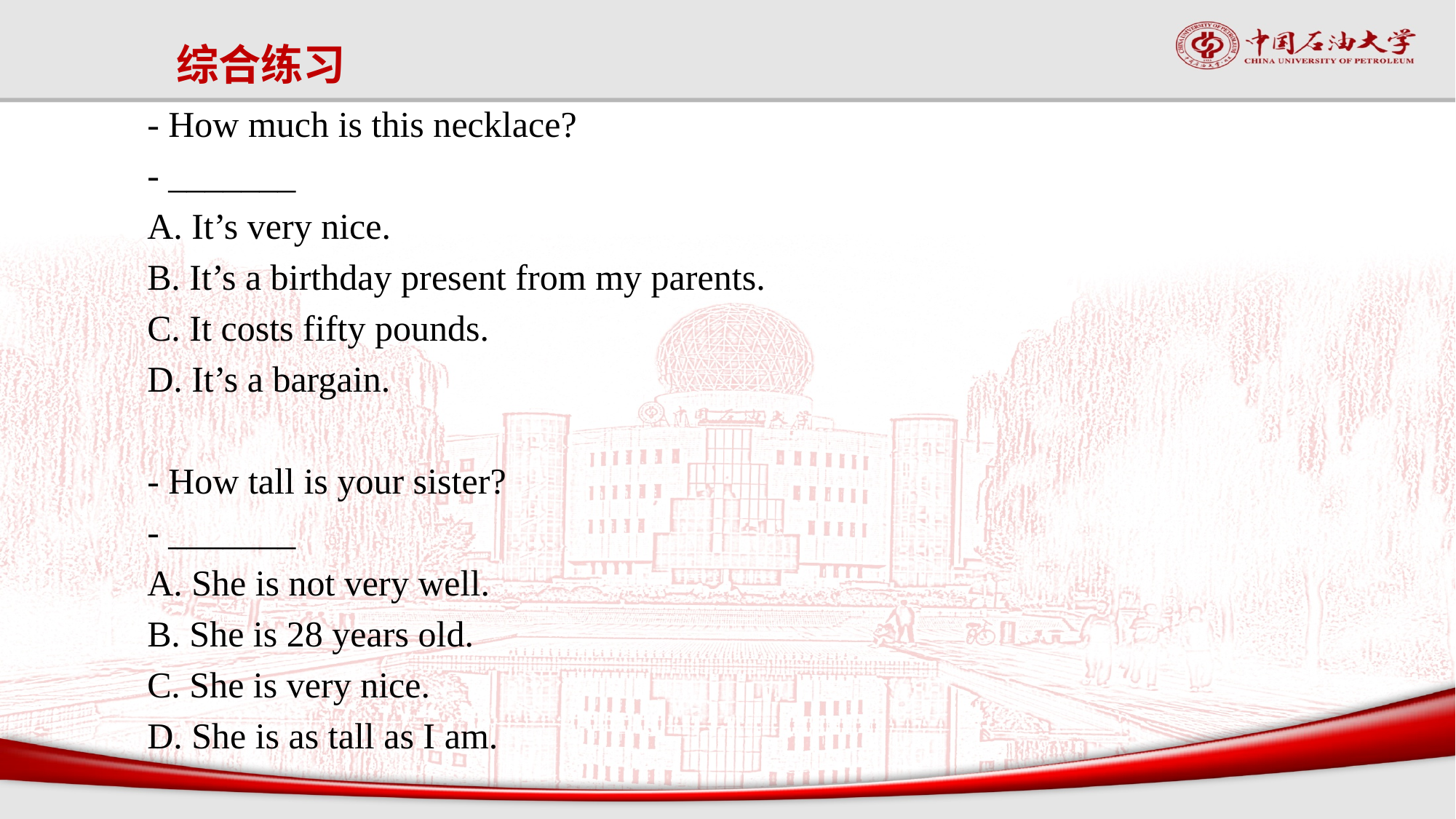

# 综合练习
- How much is this necklace?
- _______
A. It’s very nice.
B. It’s a birthday present from my parents.
C. It costs fifty pounds.
D. It’s a bargain.

- How tall is your sister?
- _______
A. She is not very well.
B. She is 28 years old.
C. She is very nice.
D. She is as tall as I am.